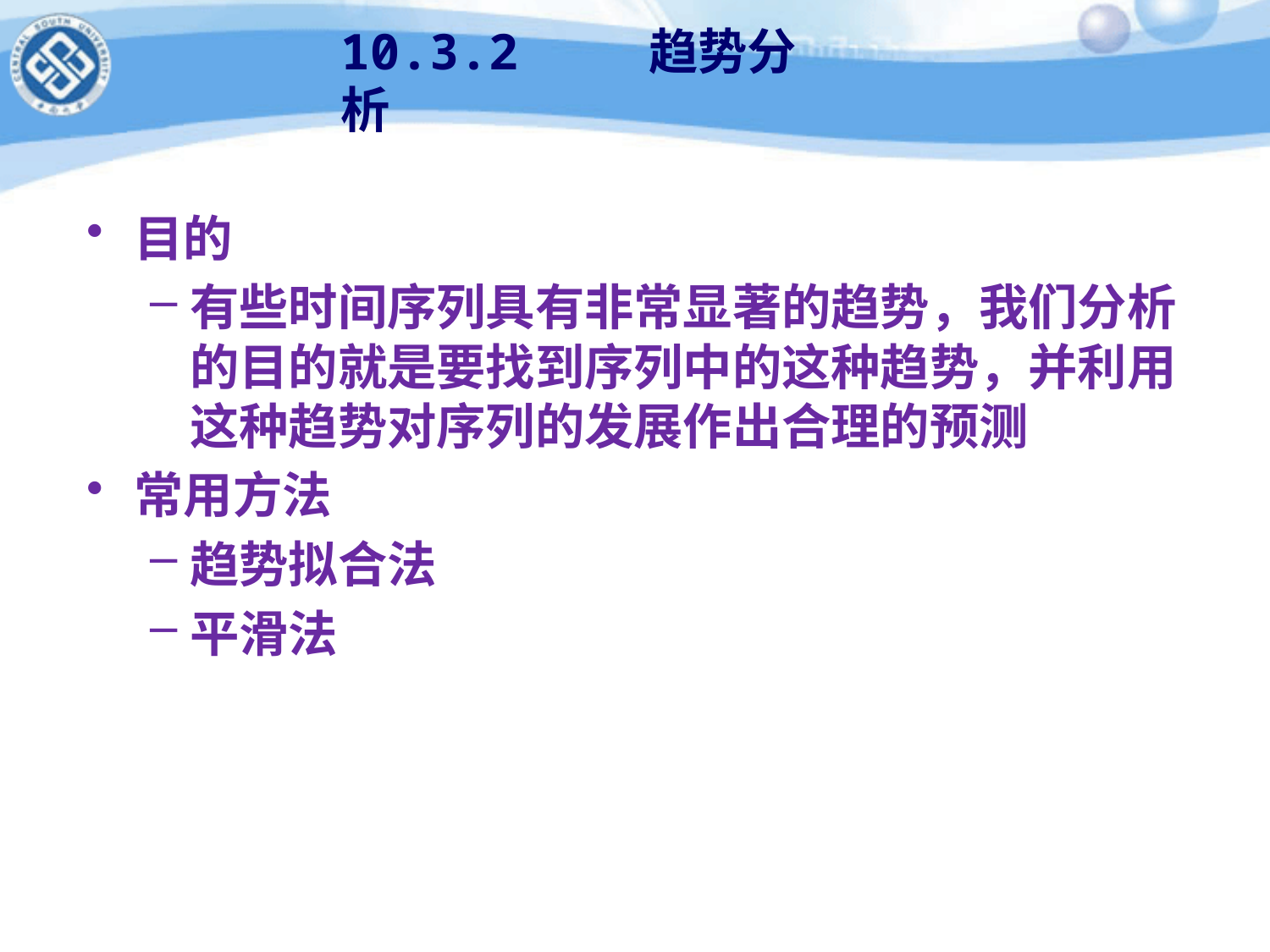

# 10.3.2    趋势分析
目的
有些时间序列具有非常显著的趋势，我们分析的目的就是要找到序列中的这种趋势，并利用这种趋势对序列的发展作出合理的预测
常用方法
趋势拟合法
平滑法